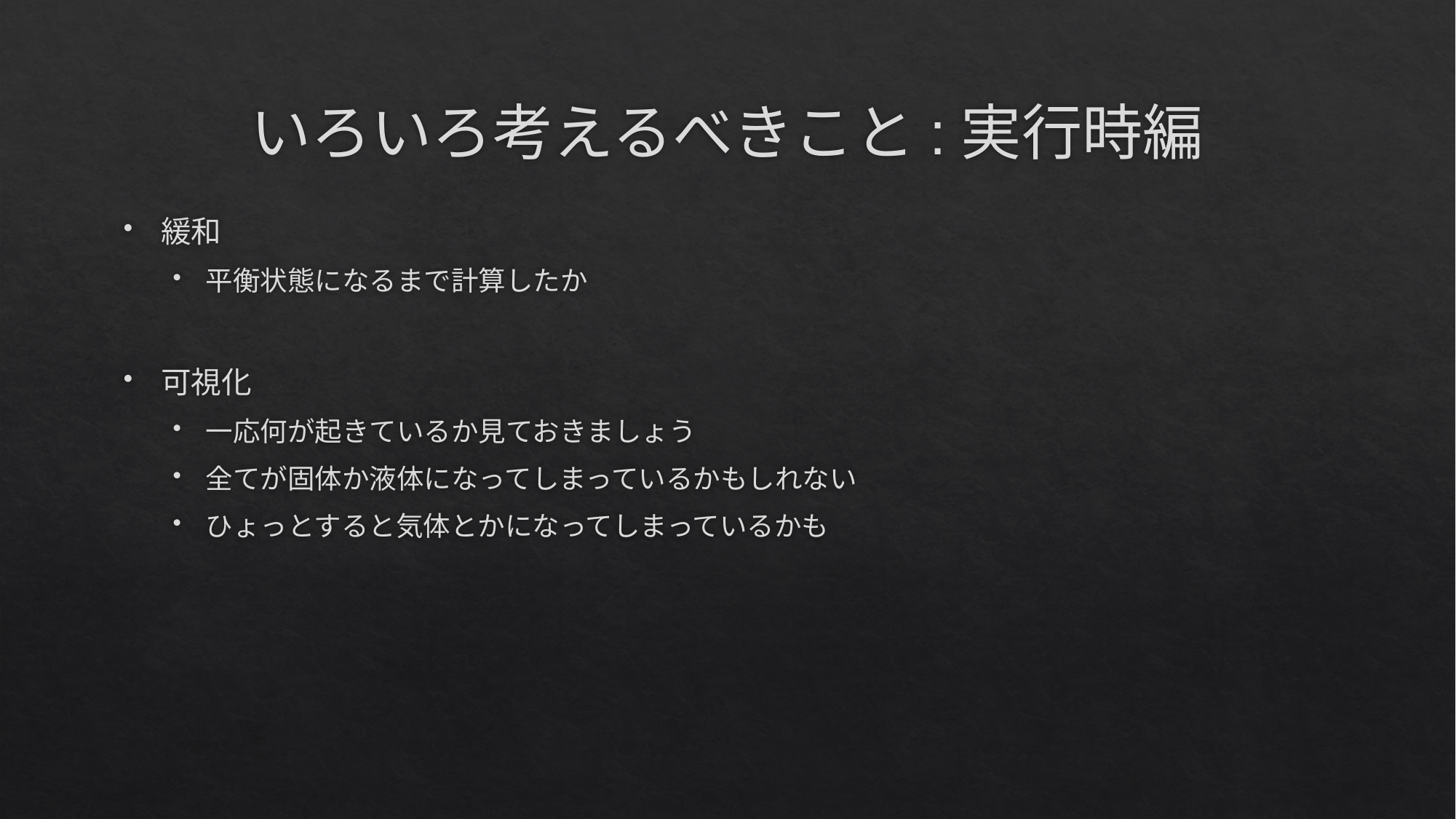

# いろいろ考えるべきこと:実行時編
緩和
平衡状態になるまで計算したか

可視化
一応何が起きているか見ておきましょう
全てが固体か液体になってしまっているかもしれない
ひょっとすると気体とかになってしまっているかも